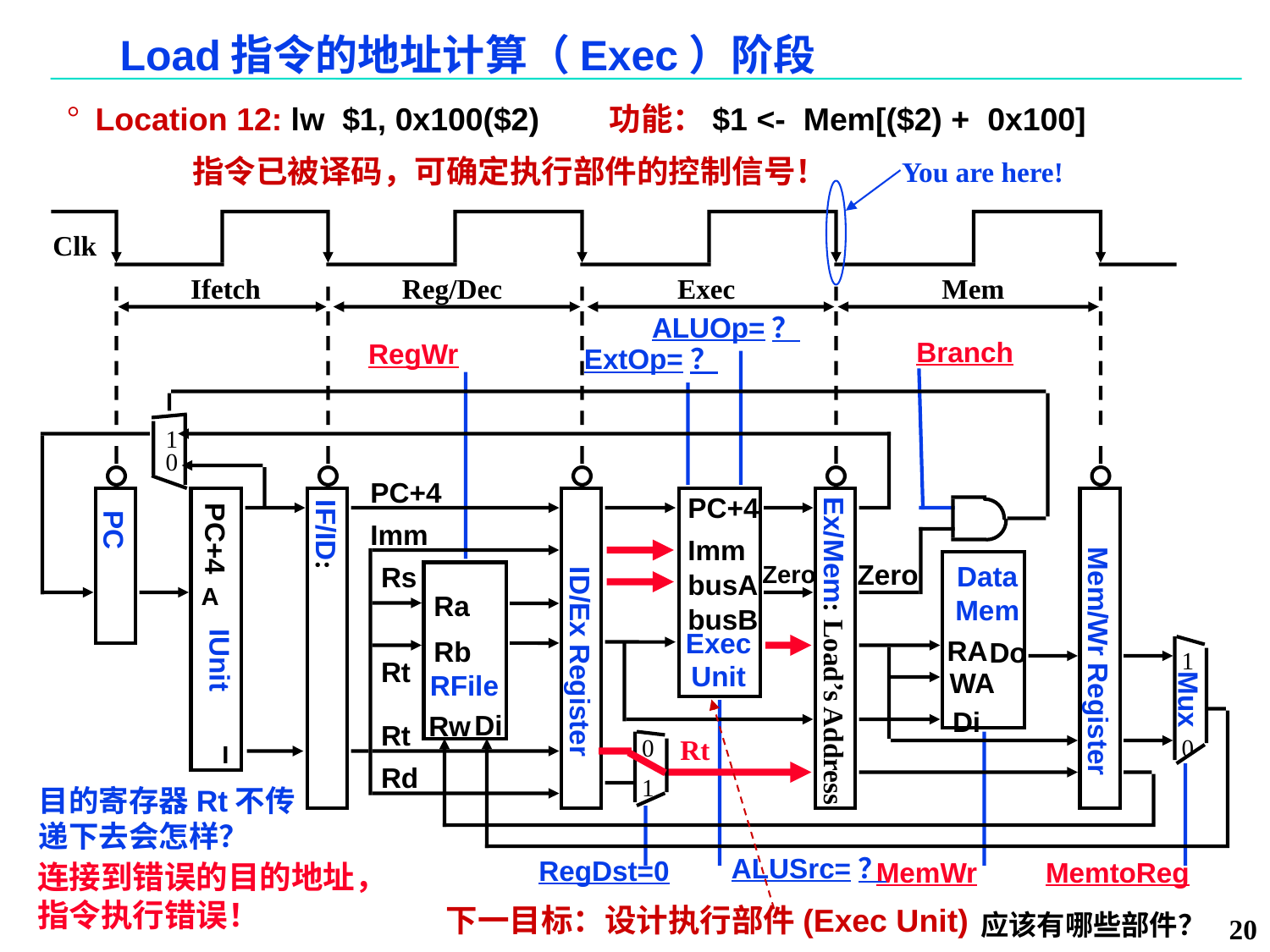

# Load指令的地址计算（Exec）阶段
Location 12: lw  $1, 0x100($2)       功能：$1 <-  Mem[($2) +  0x100]
指令已被译码，可确定执行部件的控制信号！
ALUOp=？
ExtOp=？
ALUSrc=？
RegDst=0
You are here!

Clk

Ifetch

Reg/Dec

Exec

Mem

Branch
RegWr

1

0

PC+4
PC+4

PC

Imm
IF/ID:
PC+4

Imm

Zero

Zero
Data
Mem
Rs
busA

A

Ra

busB

Exec
Unit
RA
Rb
Ex/Mem: Load’s Address
Do

1

Mux
0

IUnit
Mem/Wr Register
ID/Ex Register

Rt

WA
RFile

Di

下一目标：设计执行部件(Exec Unit)

Di
Rw

Rt

0
Rt

I

Rd

1

目的寄存器Rt不传递下去会怎样？

MemWr
MemtoReg
连接到错误的目的地址，指令执行错误！
应该有哪些部件？